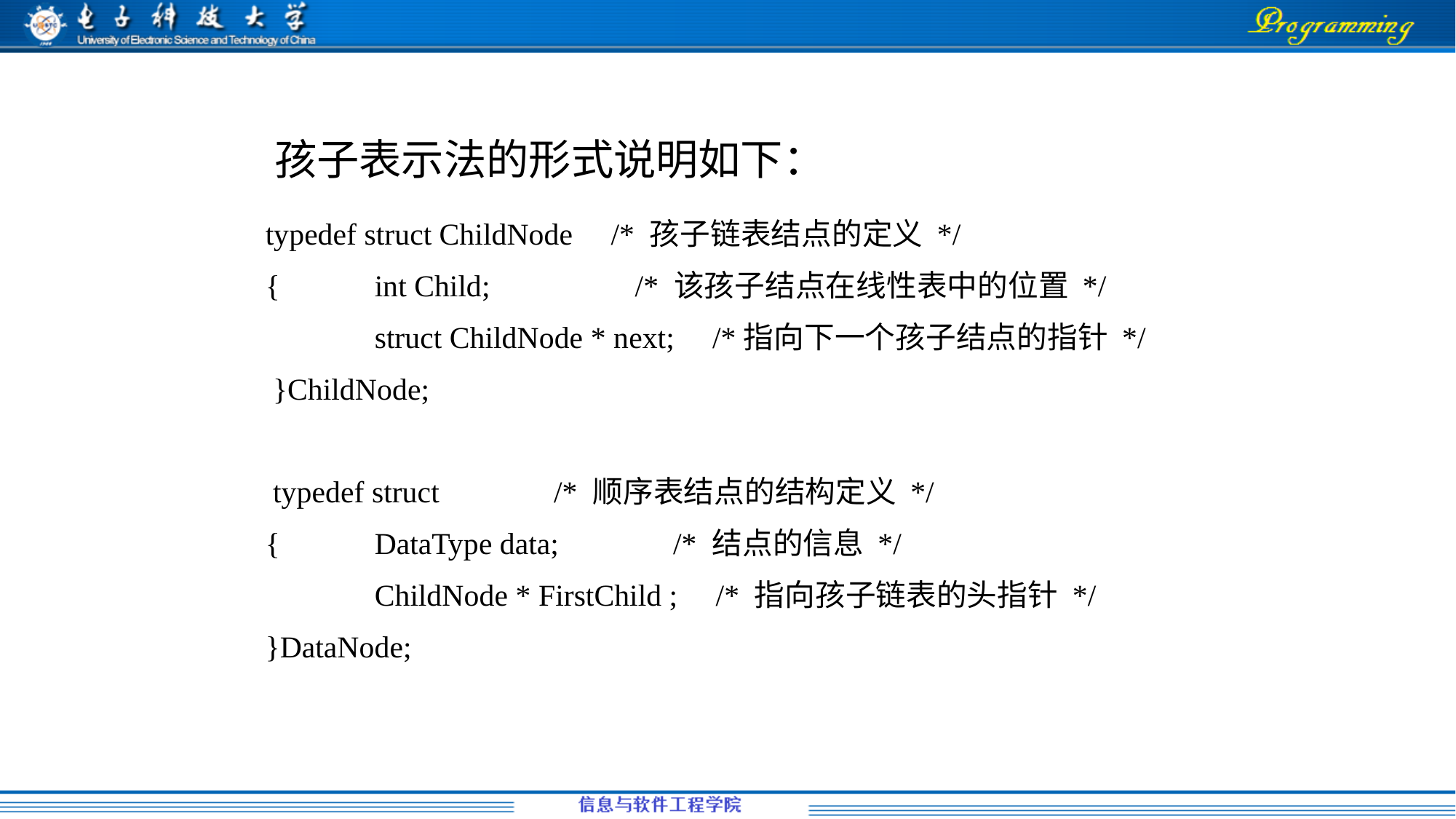

孩子表示法的形式说明如下：
typedef struct ChildNode     /* 孩子链表结点的定义 */
{	int Child;                   /* 该孩子结点在线性表中的位置 */
	struct ChildNode * next;     /*指向下一个孩子结点的指针 */
 }ChildNode;

 typedef struct               /* 顺序表结点的结构定义 */
{	DataType data;               /* 结点的信息 */
	ChildNode * FirstChild ;     /* 指向孩子链表的头指针 */
}DataNode;